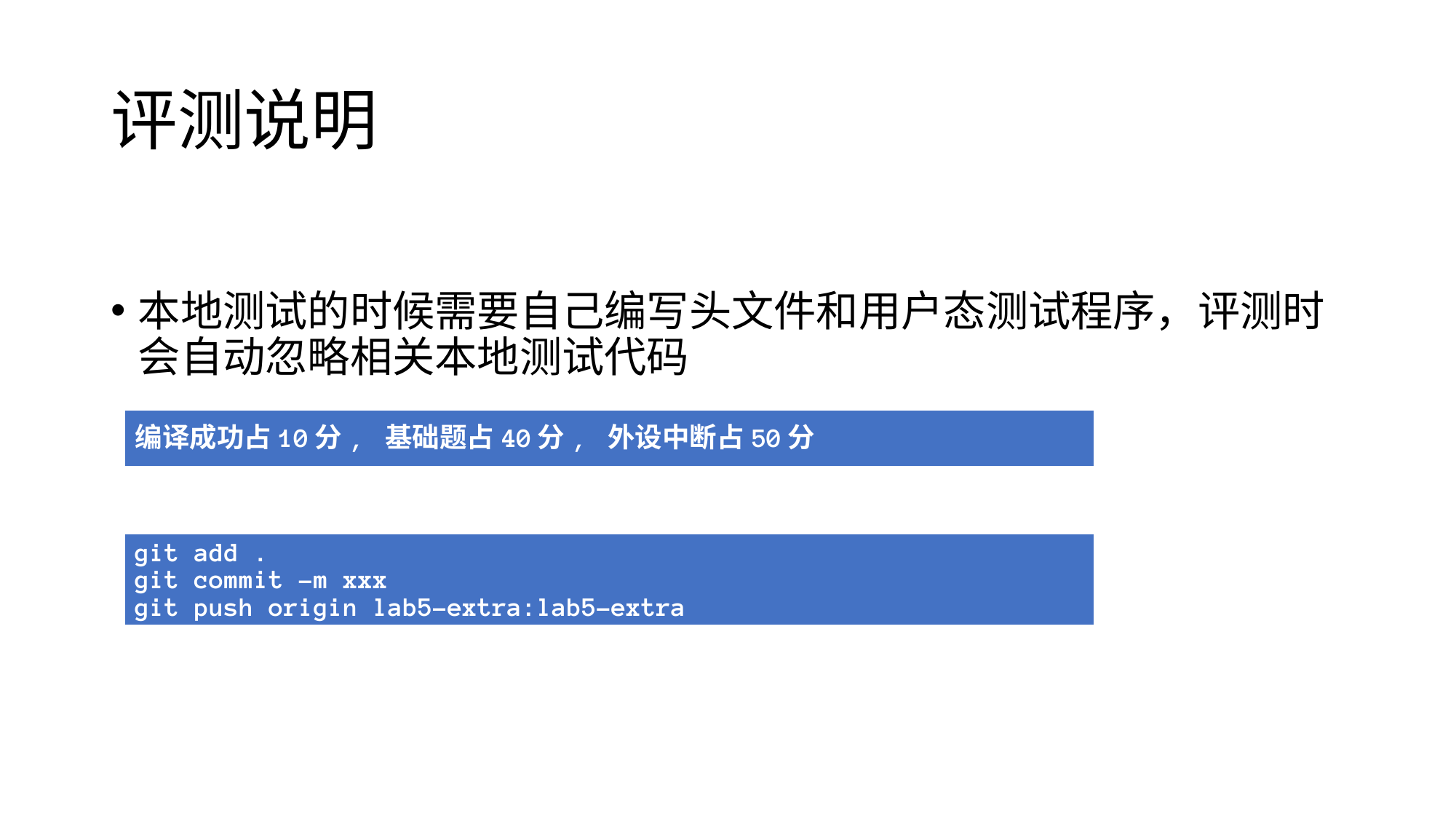

# 评测说明

本地测试的时候需要自己编写头文件和用户态测试程序，评测时会自动忽略相关本地测试代码
| 编译成功占10分, 基础题占40分, 外设中断占50分 |
| --- |
| git add . git commit –m xxx git push origin lab5-extra:lab5-extra |
| --- |